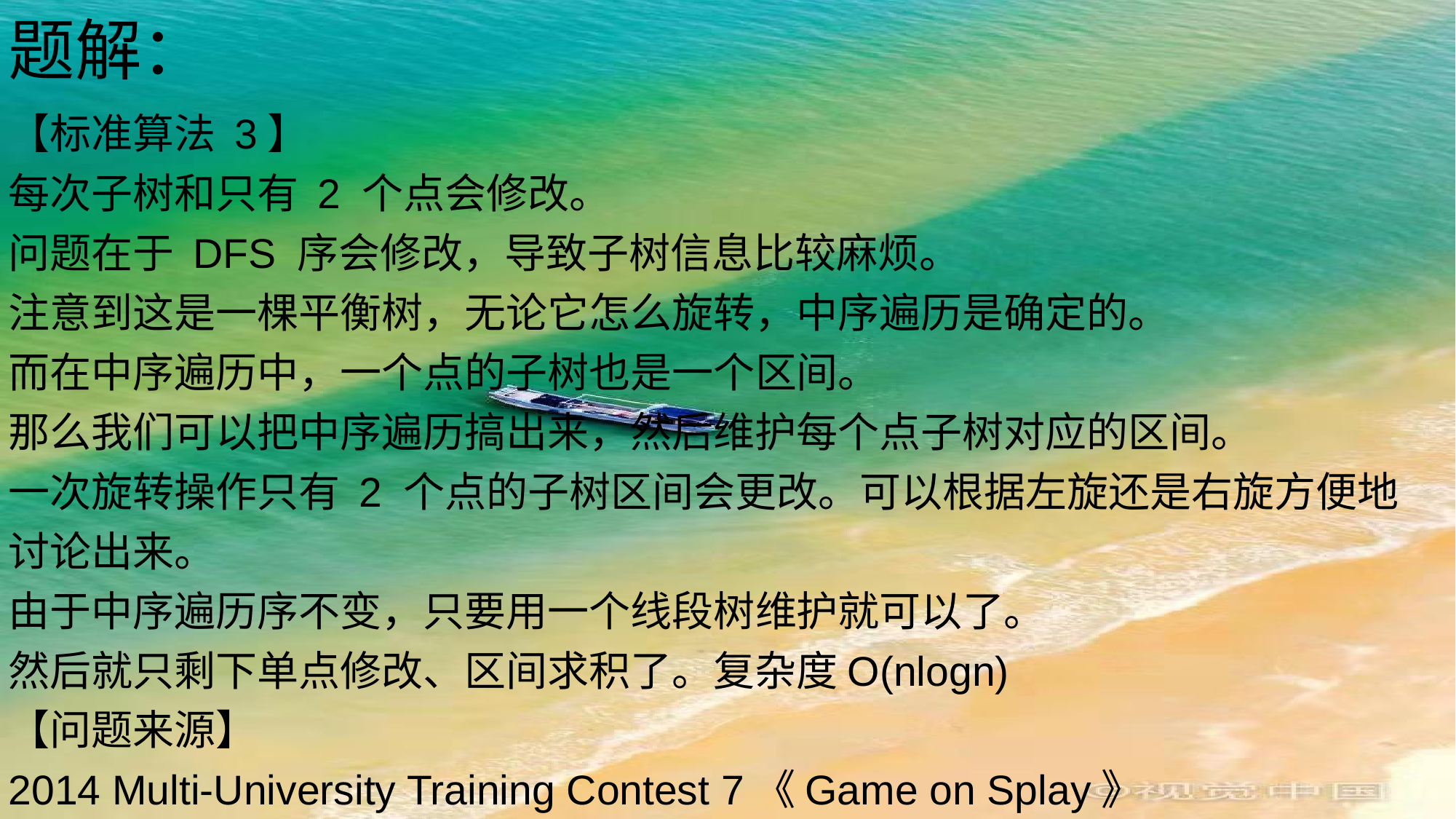

# 题解：
【标准算法 3】
每次子树和只有 2 个点会修改。
问题在于 DFS 序会修改，导致子树信息比较麻烦。
注意到这是一棵平衡树，无论它怎么旋转，中序遍历是确定的。
而在中序遍历中，一个点的子树也是一个区间。
那么我们可以把中序遍历搞出来，然后维护每个点子树对应的区间。
一次旋转操作只有 2 个点的子树区间会更改。可以根据左旋还是右旋方便地
讨论出来。
由于中序遍历序不变，只要用一个线段树维护就可以了。
然后就只剩下单点修改、区间求积了。复杂度O(nlogn)
【问题来源】
2014 Multi-University Training Contest 7《Game on Splay》